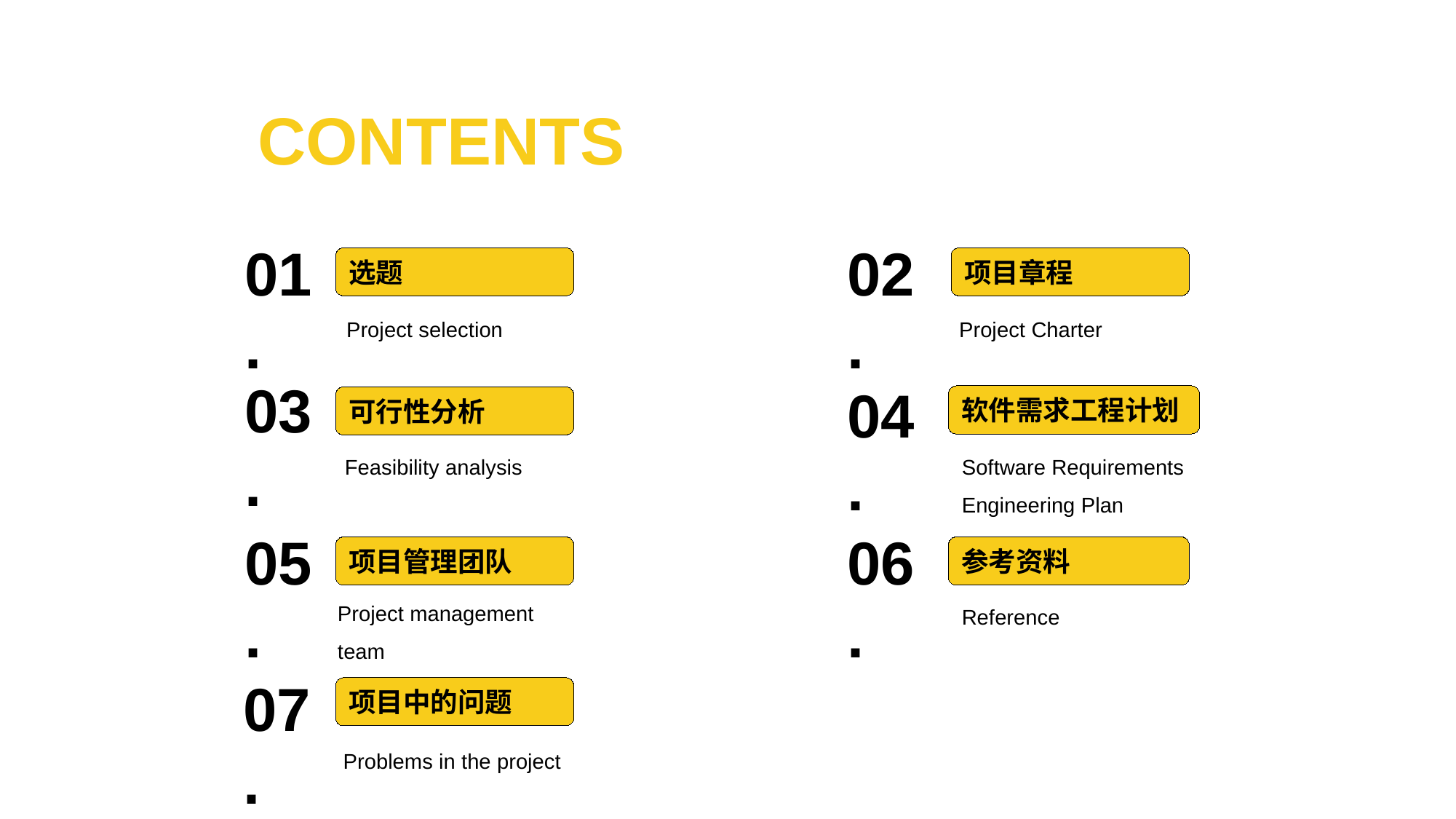

CONTENTS
01.
02.
选题
项目章程
Project selection
Project Charter
03.
04.
软件需求工程计划
可行性分析
Feasibility analysis
Software Requirements Engineering Plan
06.
05.
项目管理团队
参考资料
Project management team
Reference
07.
项目中的问题
Problems in the project